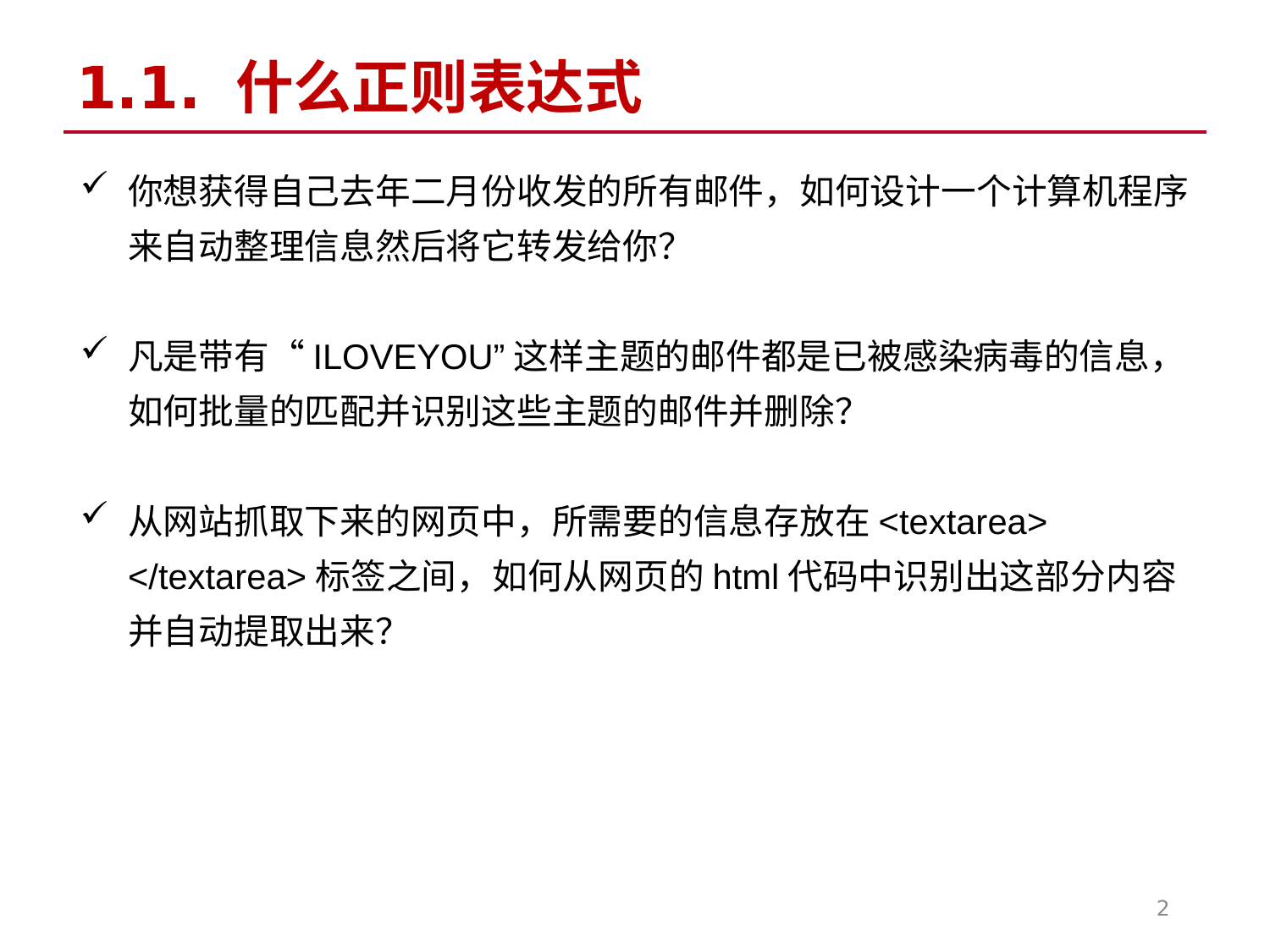

# 1.1. 什么正则表达式
你想获得自己去年二月份收发的所有邮件，如何设计一个计算机程序来自动整理信息然后将它转发给你？

凡是带有“ILOVEYOU”这样主题的邮件都是已被感染病毒的信息，如何批量的匹配并识别这些主题的邮件并删除？

从网站抓取下来的网页中，所需要的信息存放在<textarea> </textarea>标签之间，如何从网页的html代码中识别出这部分内容并自动提取出来？
2